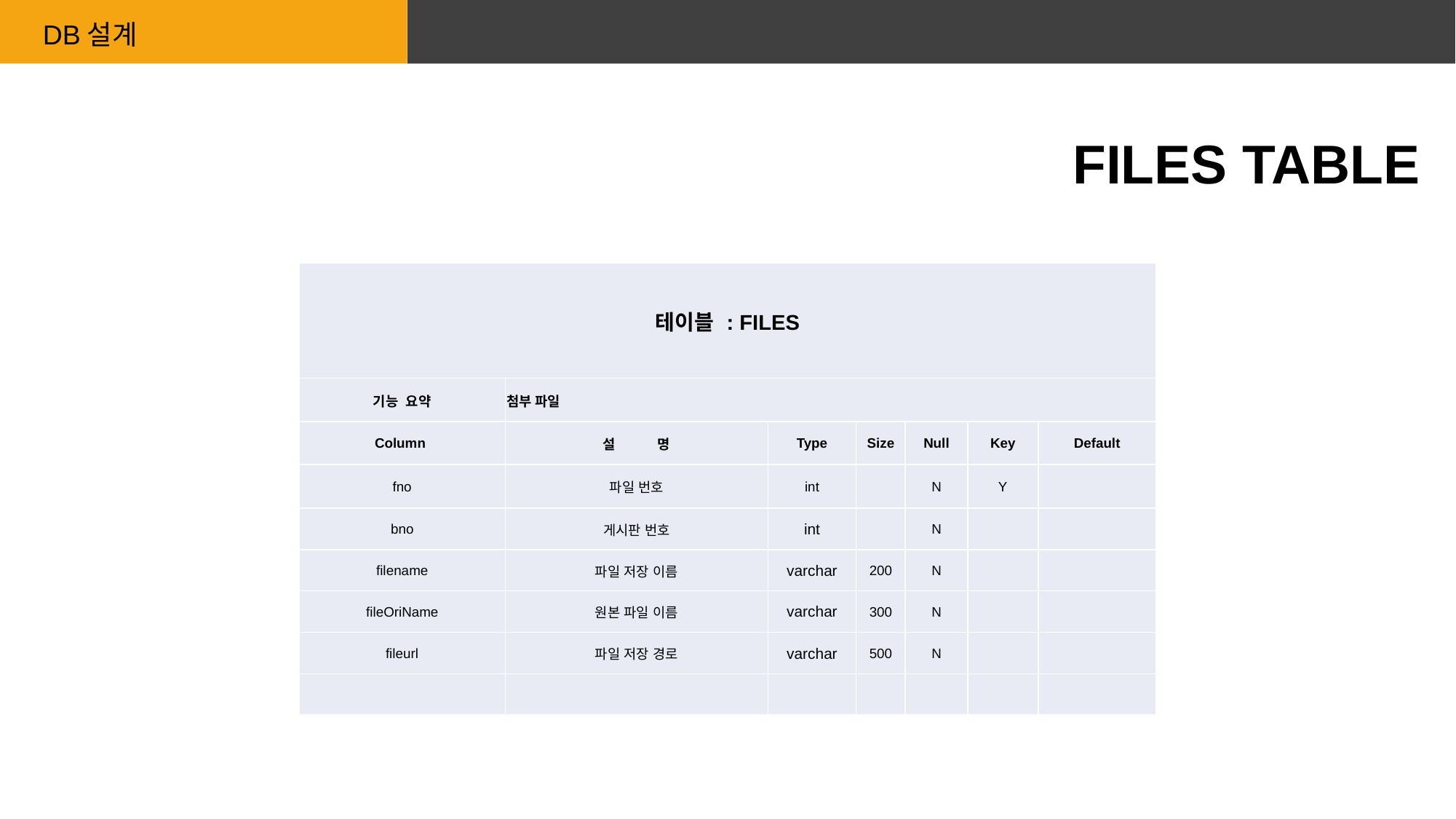

DB설계
FILES TABLE
| 테이블 : FILES |  |  |  |  |  |  |
| --- | --- | --- | --- | --- | --- | --- |
| 기능 요약 | 첨부 파일 |  |  |  |  |  |
| Column | 설 명 | Type | Size | Null | Key | Default |
| fno | 파일 번호 | int |  | N | Y |  |
| bno | 게시판 번호 | int |  | N |  |  |
| filename | 파일 저장 이름 | varchar | 200 | N |  |  |
| fileOriName | 원본 파일 이름 | varchar | 300 | N |  |  |
| fileurl | 파일 저장 경로 | varchar | 500 | N |  |  |
|  |  |  |  |  |  |  |